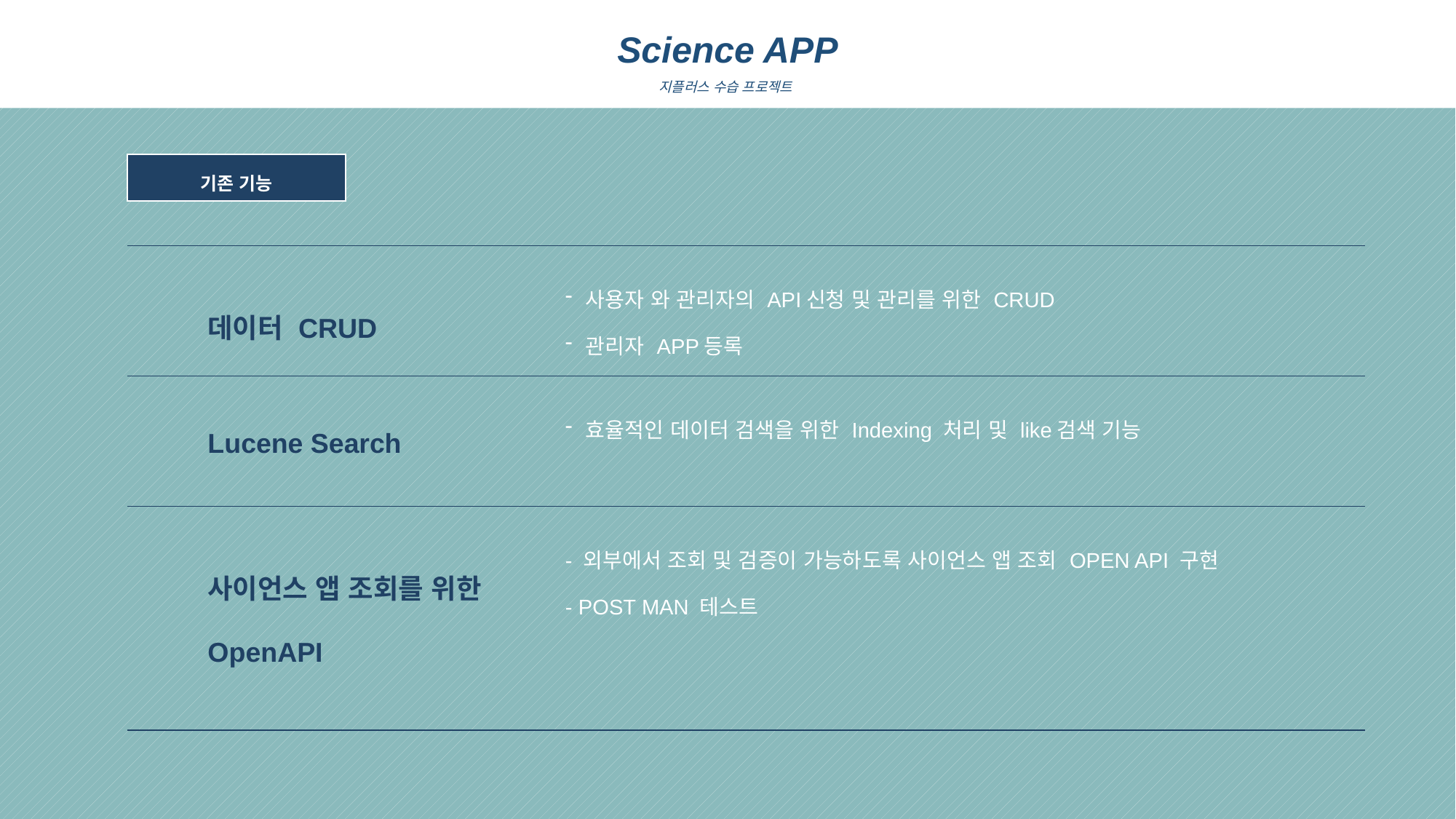

Science APP
지플러스 수습 프로젝트
기존 기능
| 데이터 CRUD | 사용자 와 관리자의 API신청 및 관리를 위한 CRUD 관리자 APP등록 |
| --- | --- |
| Lucene Search | 효율적인 데이터 검색을 위한 Indexing 처리 및 like검색 기능 |
| 사이언스 앱 조회를 위한 OpenAPI | - 외부에서 조회 및 검증이 가능하도록 사이언스 앱 조회 OPEN API 구현 - POST MAN 테스트 |